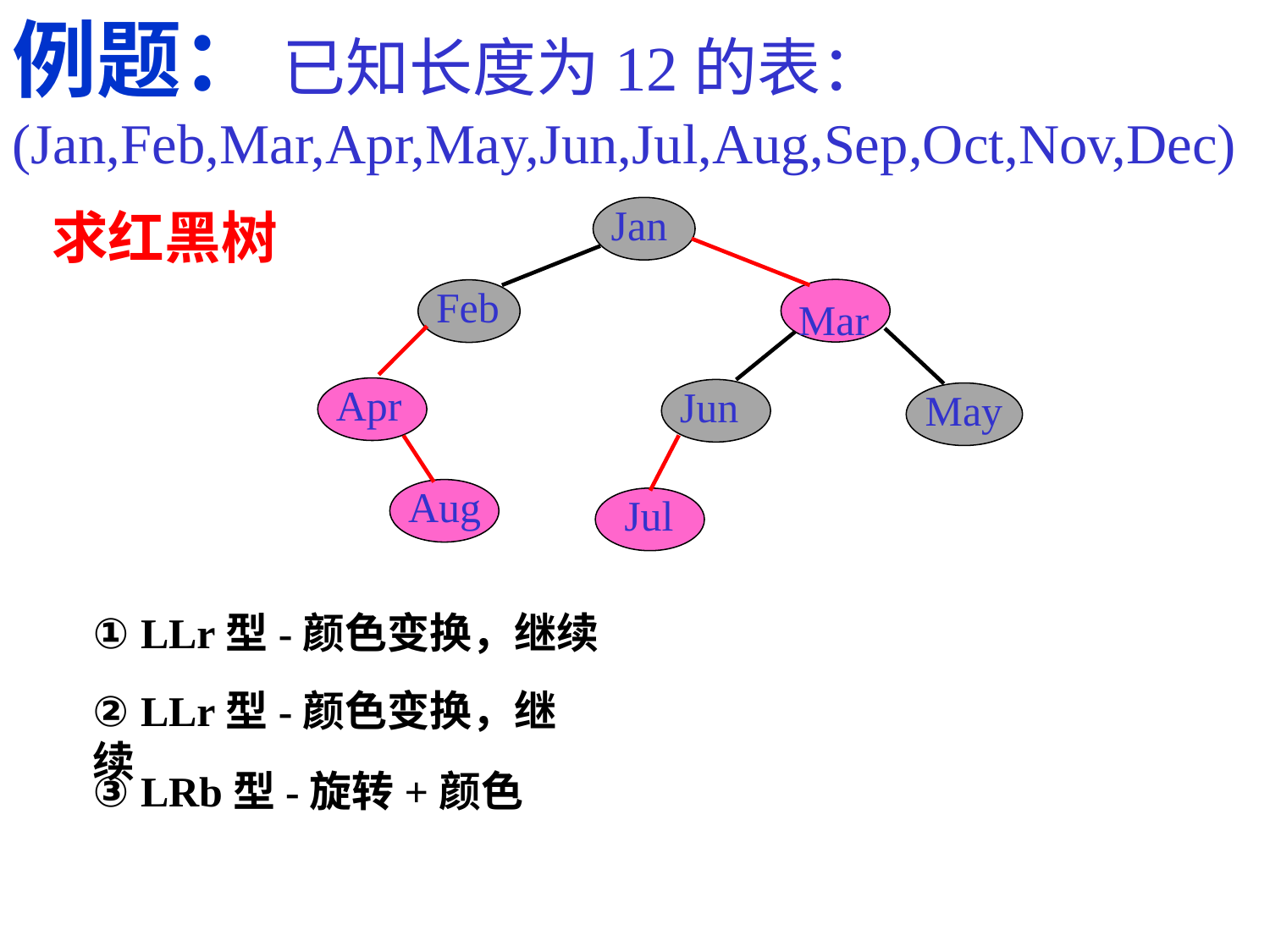

例题： 已知长度为12的表：
(Jan,Feb,Mar,Apr,May,Jun,Jul,Aug,Sep,Oct,Nov,Dec)
Jan
求红黑树

Feb

Mar

Apr
Jun

May

Aug

 Jul

① LLr型-颜色变换，继续
② LLr型-颜色变换，继续
③ LRb型-旋转+颜色